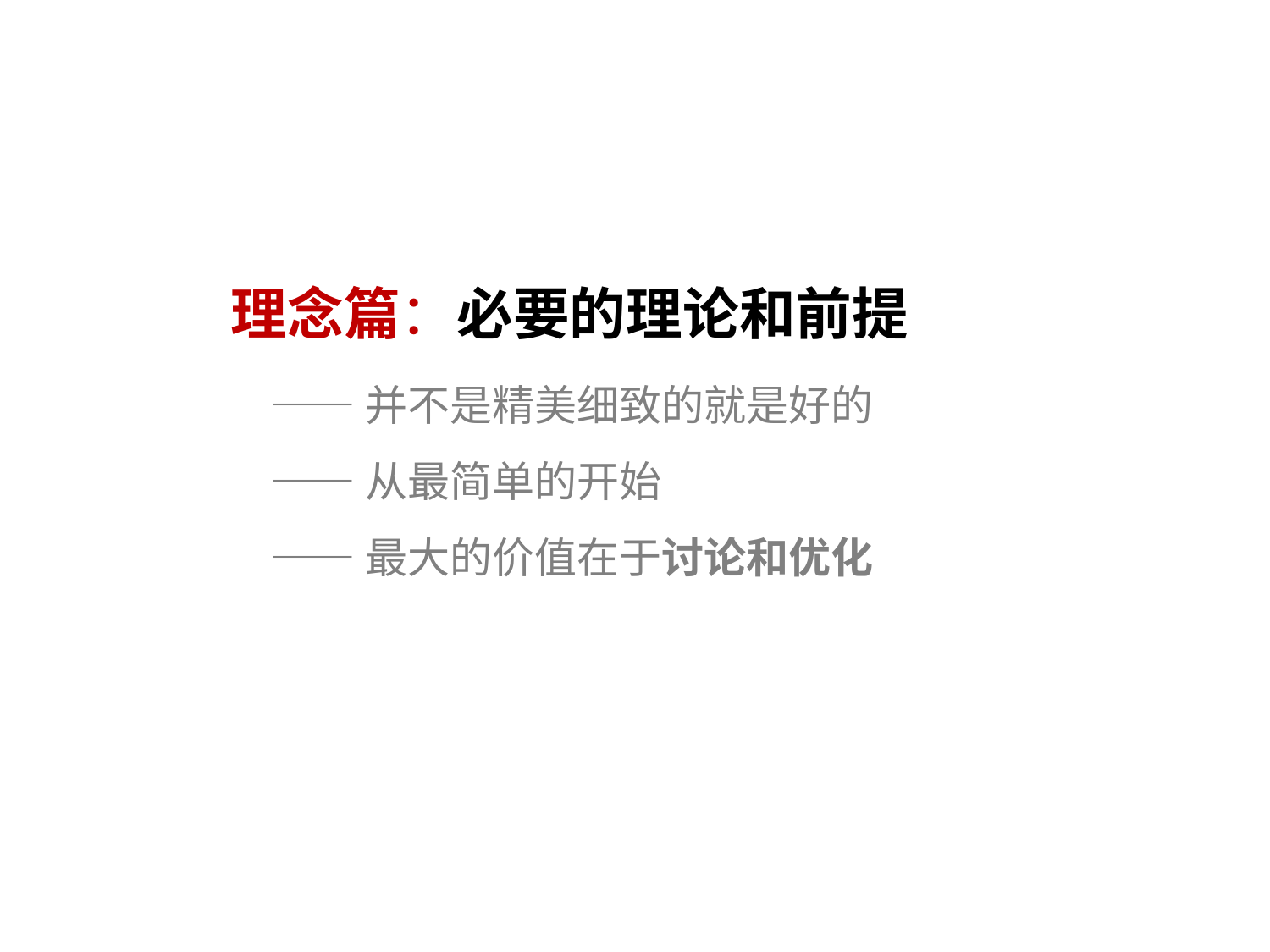

理念篇：必要的理论和前提
——并不是精美细致的就是好的
——从最简单的开始
——最大的价值在于讨论和优化